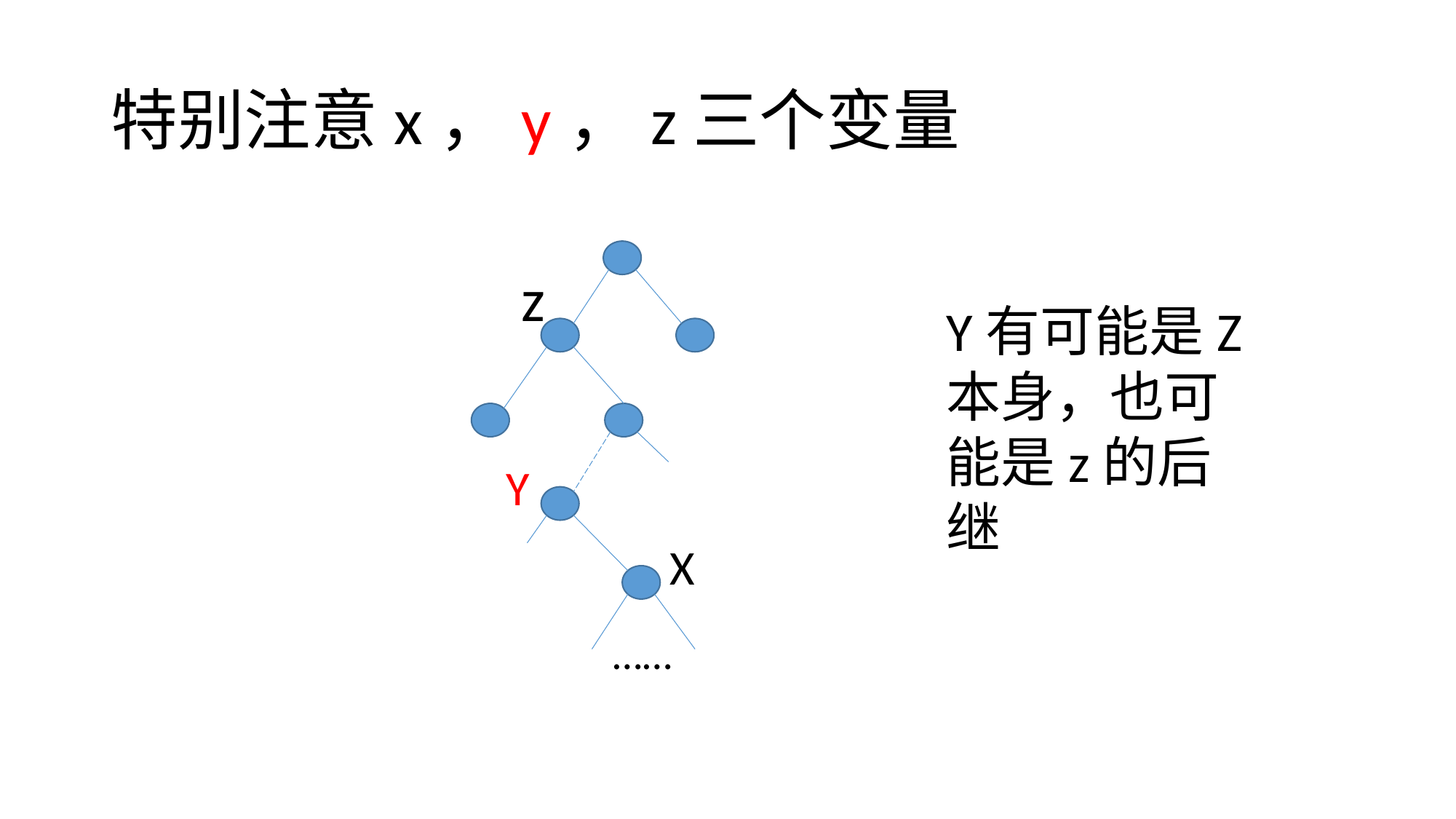

# 特别注意x，y，z三个变量

z
Y有可能是Z本身，也可能是z的后继

Y

X

……